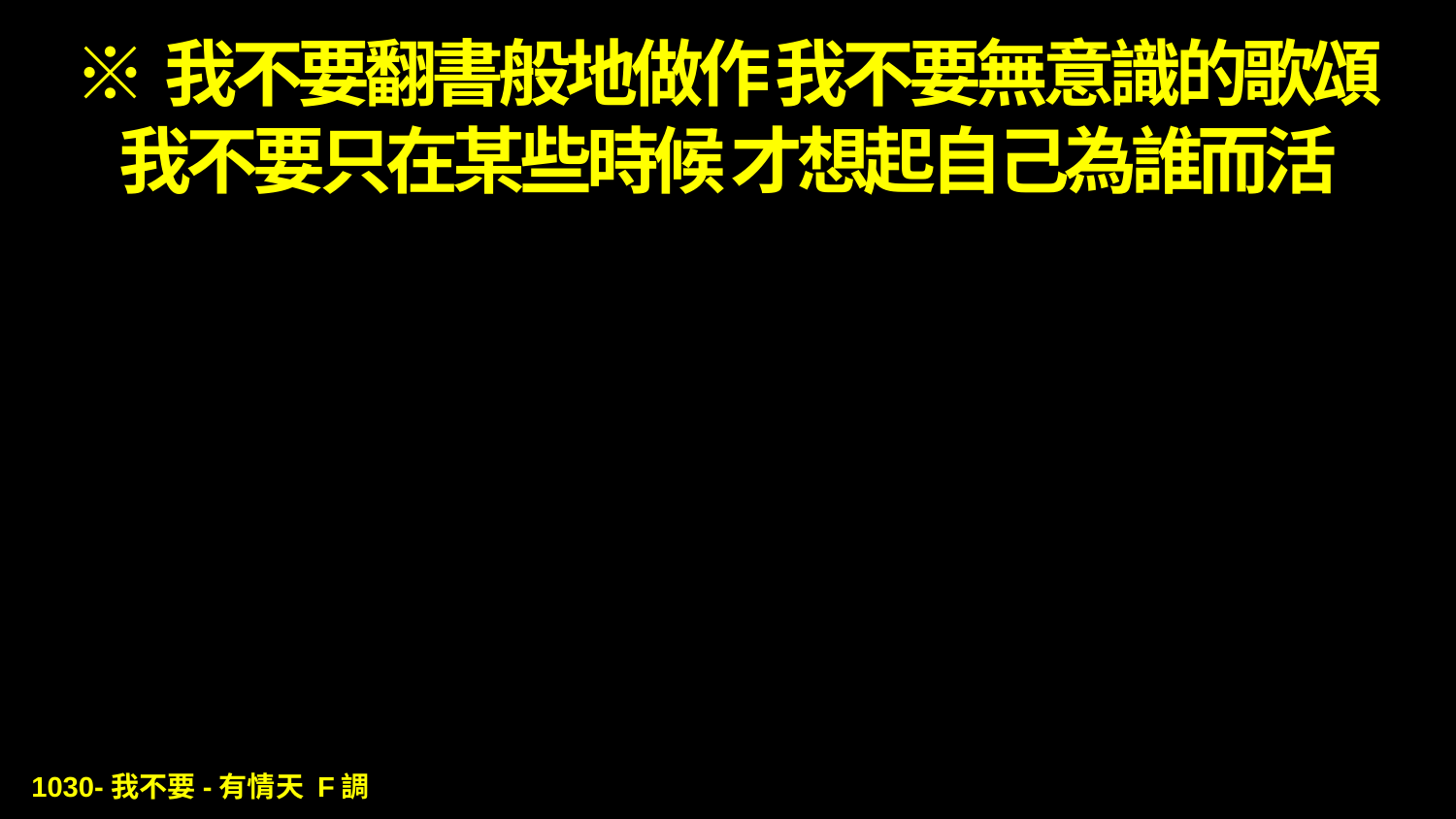

# ※我不要翻書般地做作 我不要無意識的歌頌 我不要只在某些時候 才想起自己為誰而活
1030-我不要-有情天 F調